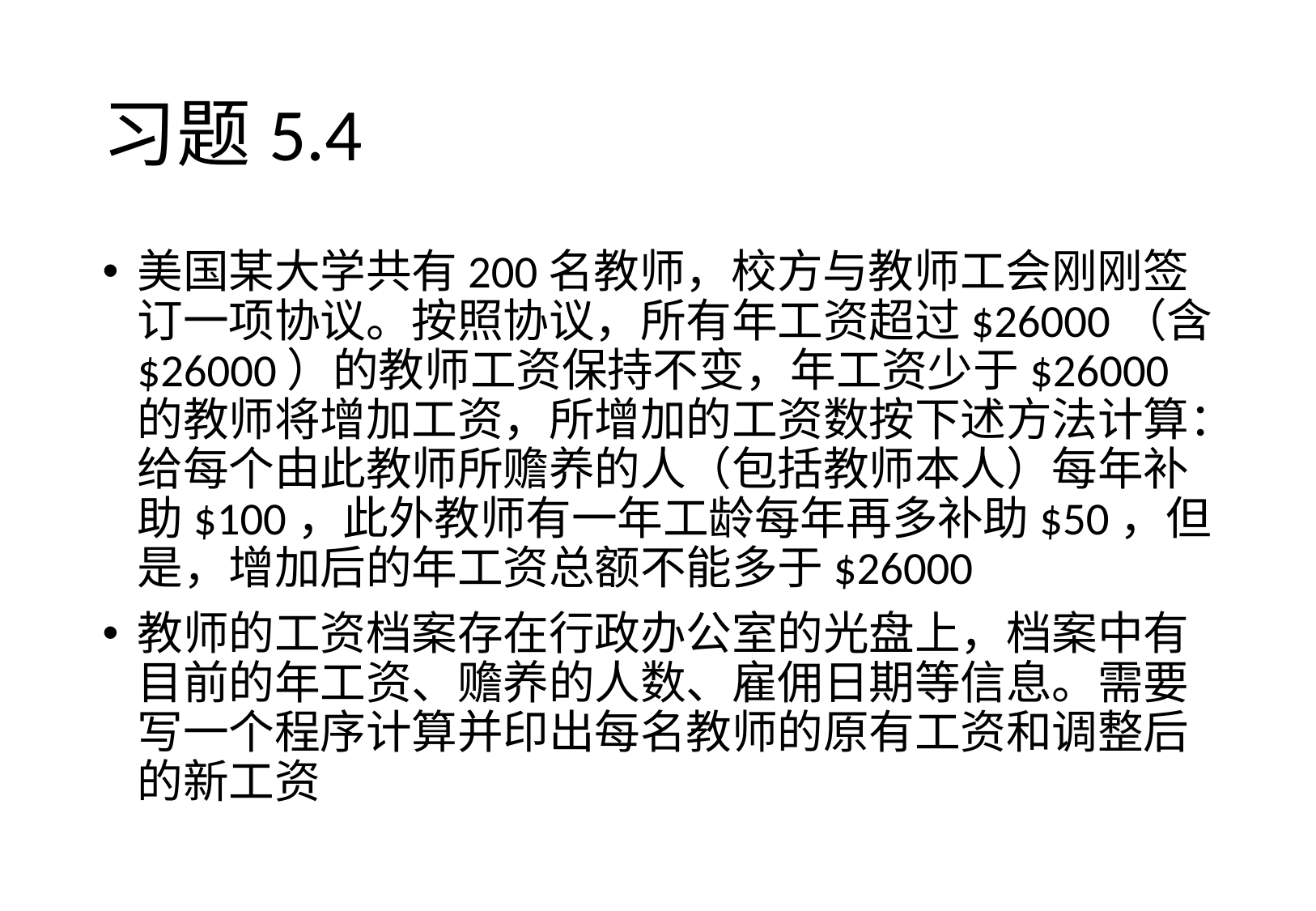

# 习题5.4
美国某大学共有200名教师，校方与教师工会刚刚签订一项协议。按照协议，所有年工资超过$26000（含$26000）的教师工资保持不变，年工资少于$26000的教师将增加工资，所增加的工资数按下述方法计算：给每个由此教师所赡养的人（包括教师本人）每年补助$100，此外教师有一年工龄每年再多补助$50，但是，增加后的年工资总额不能多于$26000
教师的工资档案存在行政办公室的光盘上，档案中有目前的年工资、赡养的人数、雇佣日期等信息。需要写一个程序计算并印出每名教师的原有工资和调整后的新工资